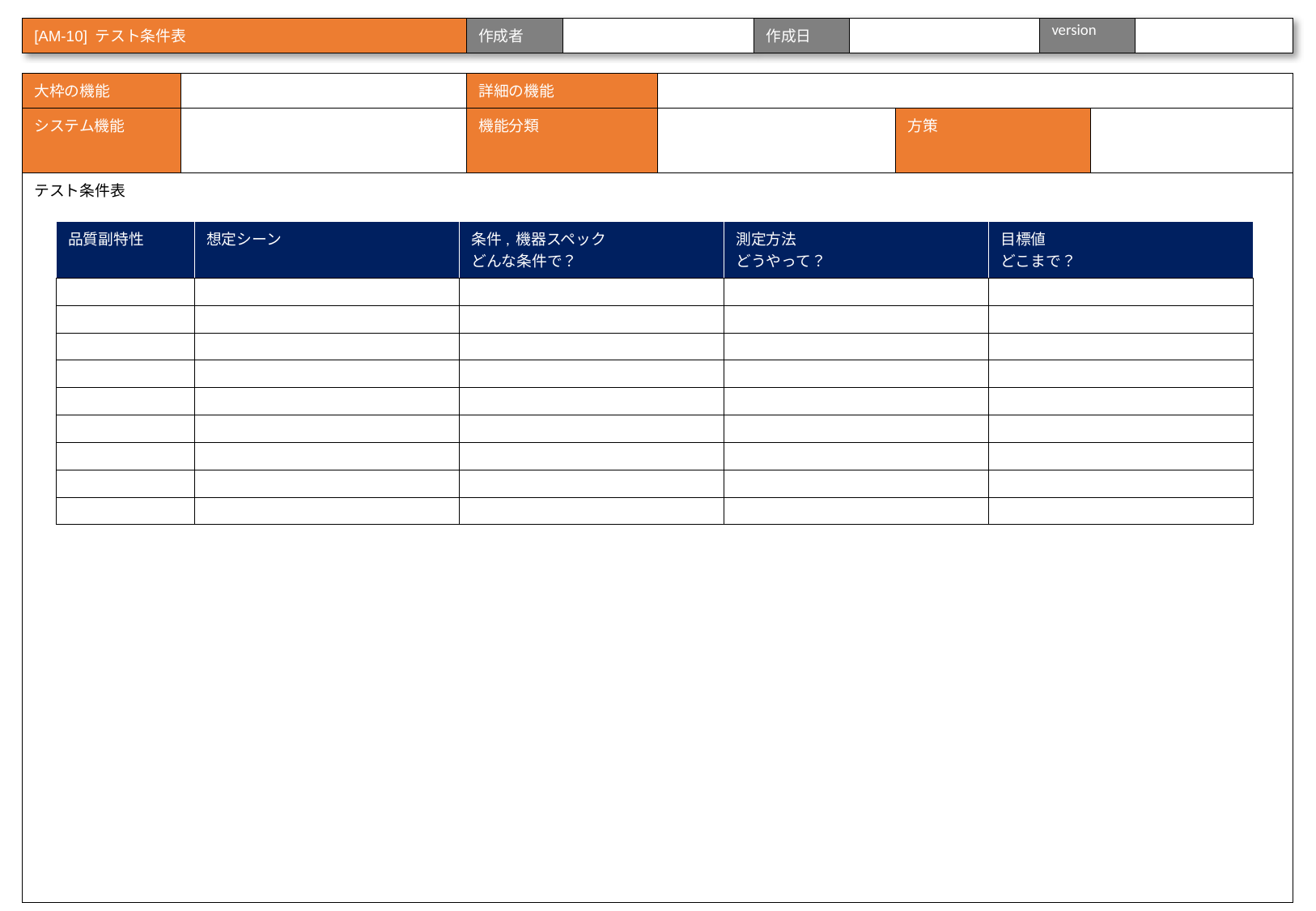

| 品質副特性 | 想定シーン | 条件, 機器スペック どんな条件で？ | 測定方法 どうやって？ | 目標値 どこまで？ |
| --- | --- | --- | --- | --- |
|  |  |  |  |  |
|  |  |  |  |  |
|  |  |  |  |  |
|  |  |  |  |  |
|  |  |  |  |  |
|  |  |  |  |  |
|  |  |  |  |  |
|  |  |  |  |  |
|  |  |  |  |  |